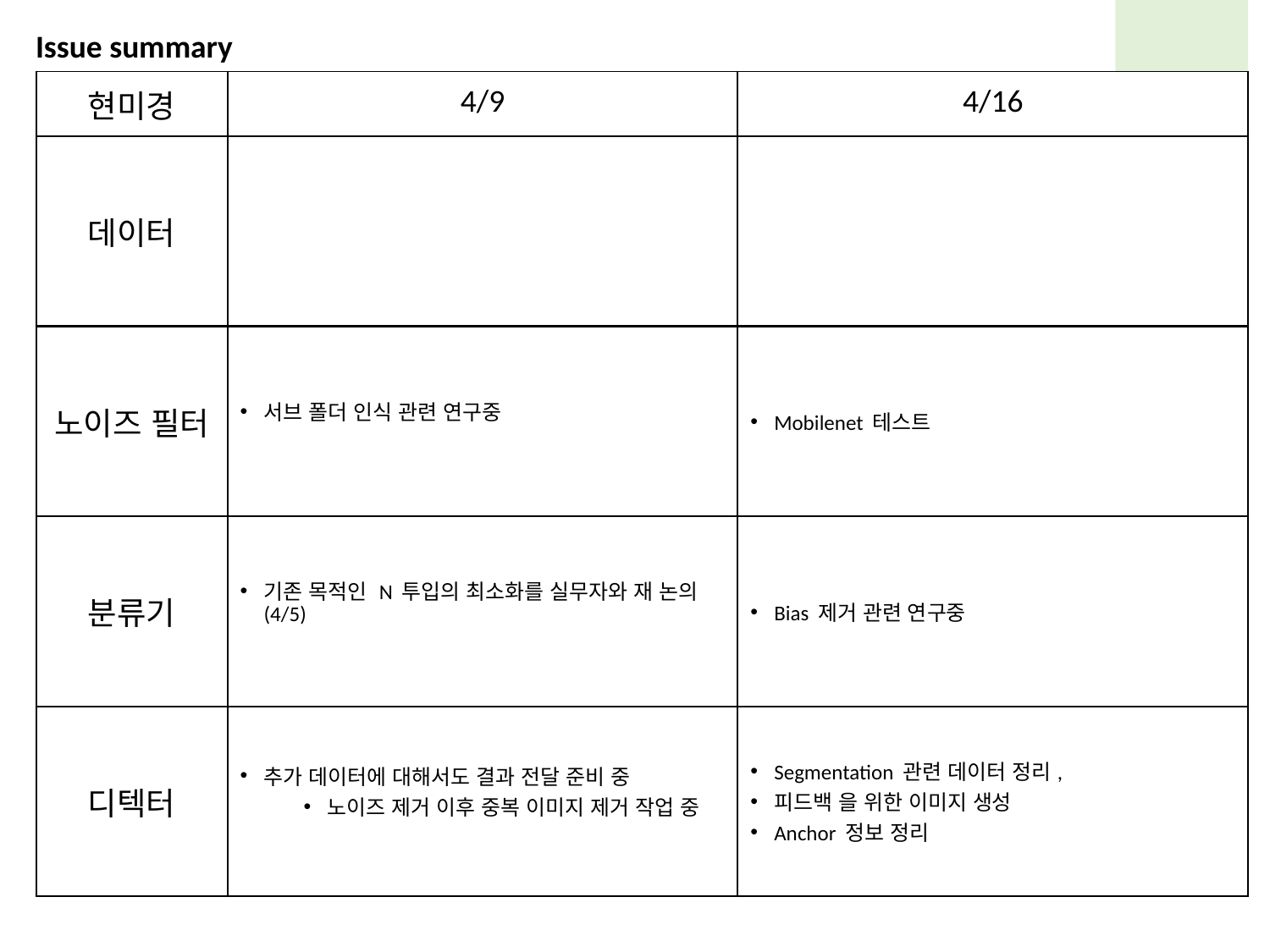

Issue summary
| 현미경 | 4/9 | 4/16 |
| --- | --- | --- |
| 데이터 |  |  |
| 노이즈 필터 | 서브 폴더 인식 관련 연구중 | Mobilenet 테스트 |
| --- | --- | --- |
| 분류기 | 기존 목적인 N 투입의 최소화를 실무자와 재 논의 (4/5) | Bias 제거 관련 연구중 |
| 디텍터 | 추가 데이터에 대해서도 결과 전달 준비 중 노이즈 제거 이후 중복 이미지 제거 작업 중 | Segmentation 관련 데이터 정리, 피드백 을 위한 이미지 생성 Anchor 정보 정리 |